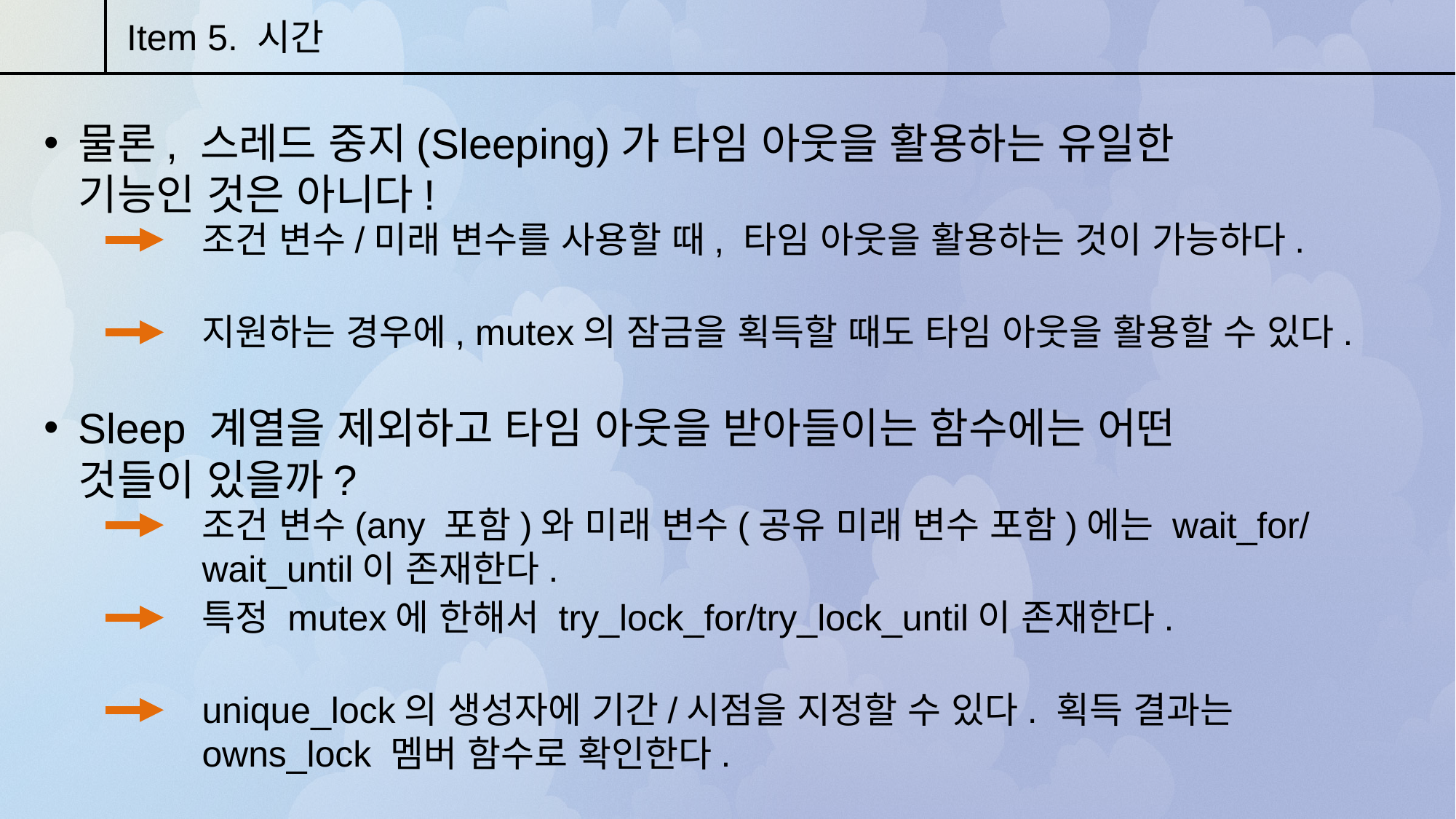

Item 5. 시간
물론, 스레드 중지(Sleeping)가 타임 아웃을 활용하는 유일한 기능인 것은 아니다!
조건 변수/미래 변수를 사용할 때, 타임 아웃을 활용하는 것이 가능하다.
지원하는 경우에, mutex의 잠금을 획득할 때도 타임 아웃을 활용할 수 있다.
Sleep 계열을 제외하고 타임 아웃을 받아들이는 함수에는 어떤 것들이 있을까?
조건 변수(any 포함)와 미래 변수(공유 미래 변수 포함)에는 wait_for/wait_until이 존재한다.
특정 mutex에 한해서 try_lock_for/try_lock_until이 존재한다.
unique_lock의 생성자에 기간/시점을 지정할 수 있다. 획득 결과는 owns_lock 멤버 함수로 확인한다.